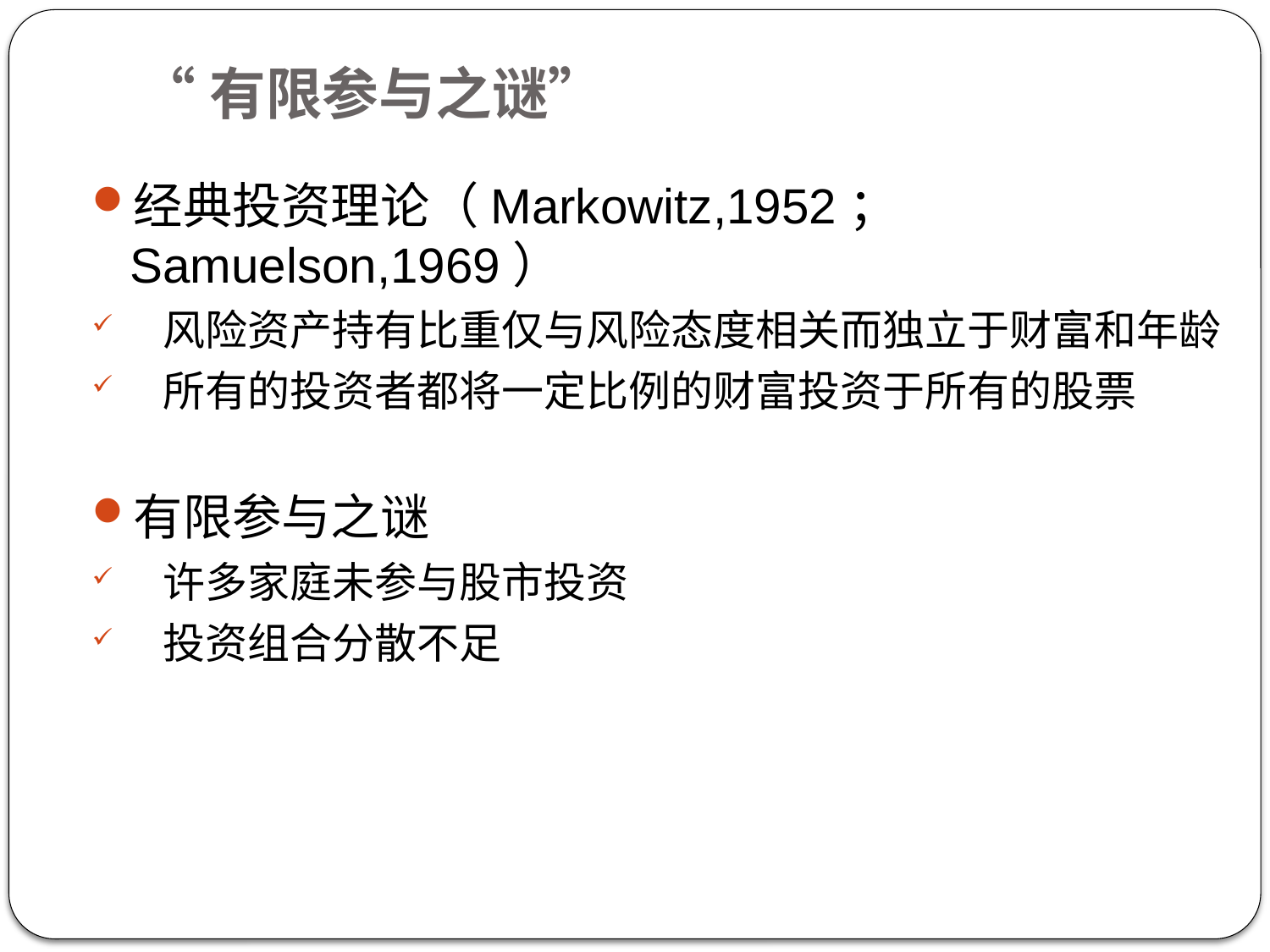

# “有限参与之谜”
经典投资理论（Markowitz,1952；Samuelson,1969）
风险资产持有比重仅与风险态度相关而独立于财富和年龄
所有的投资者都将一定比例的财富投资于所有的股票

有限参与之谜
许多家庭未参与股市投资
投资组合分散不足

7